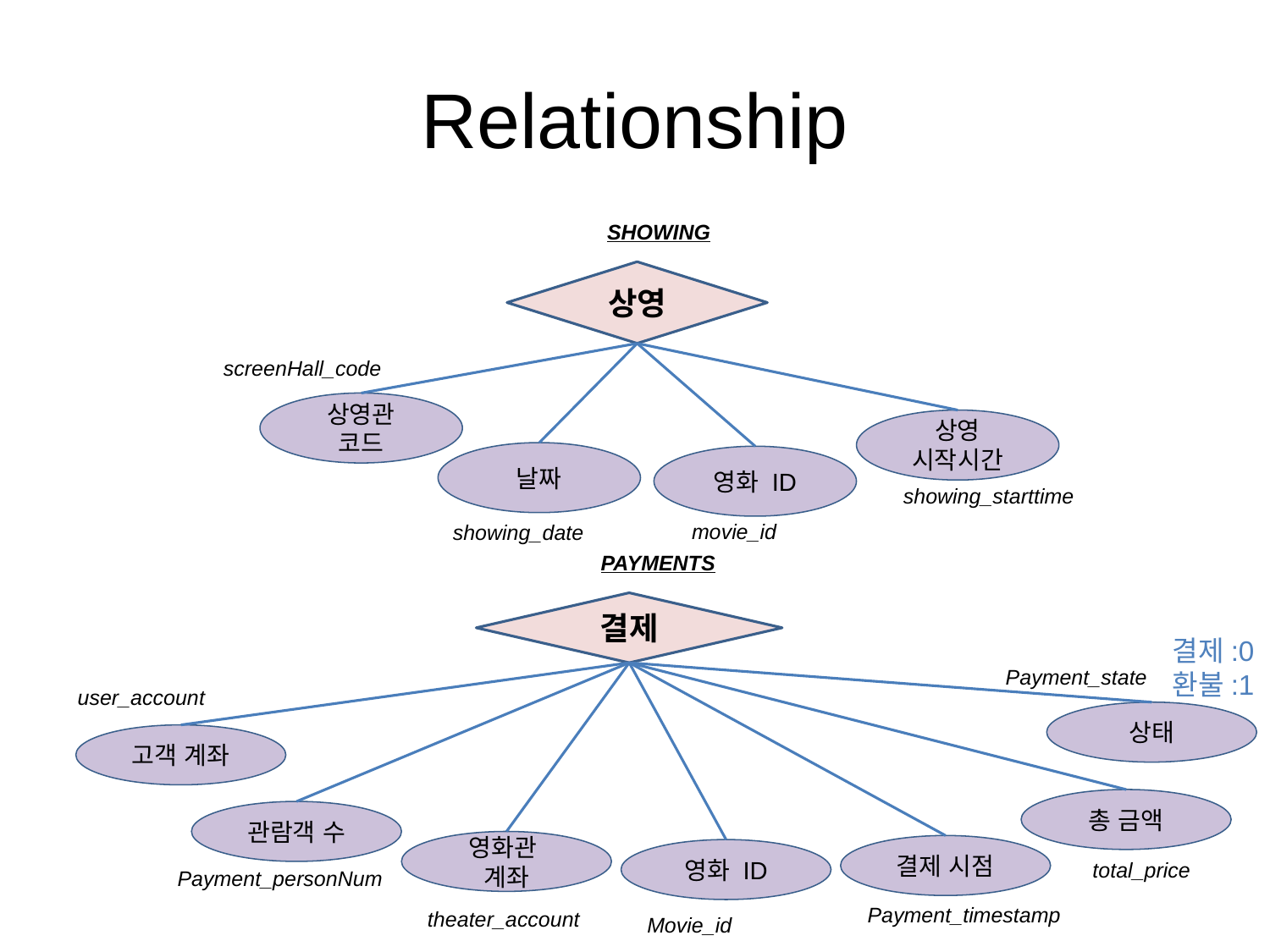

# Relationship
SHOWING
상영
screenHall_code
상영관
코드
상영 시작시간
날짜
영화 ID
showing_starttime
movie_id
showing_date
PAYMENTS
결제
결제:0
환불:1
Payment_state
user_account
상태
고객 계좌
총 금액
관람객 수
영화관
계좌
결제 시점
영화 ID
total_price
Payment_personNum
Payment_timestamp
theater_account
Movie_id